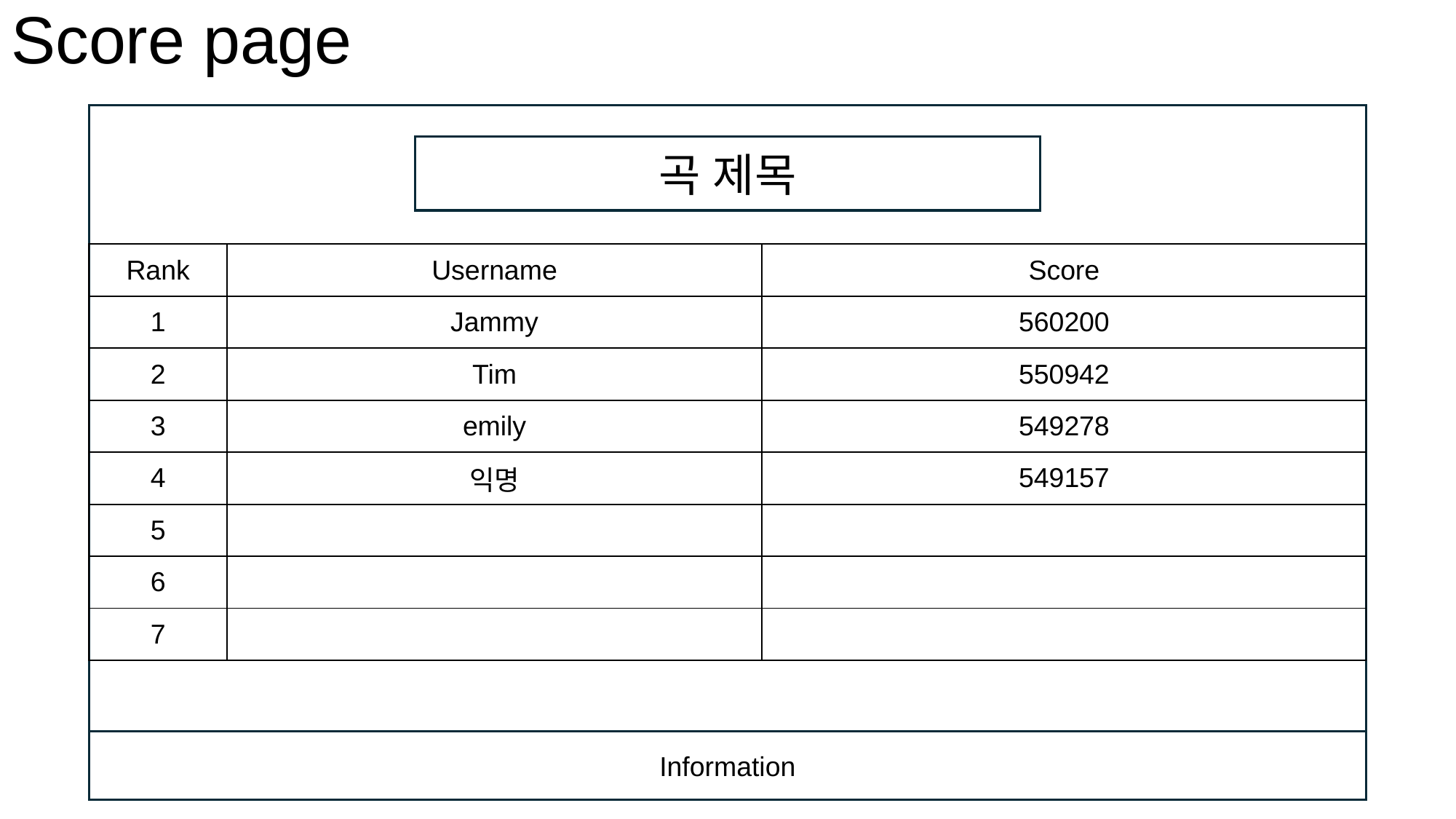

# Score page

곡 제목
| Rank | Username | Score |
| --- | --- | --- |
| 1 | Jammy | 560200 |
| 2 | Tim | 550942 |
| 3 | emily | 549278 |
| 4 | 익명 | 549157 |
| 5 |  |  |
| 6 |  |  |
| 7 |  |  |
Information